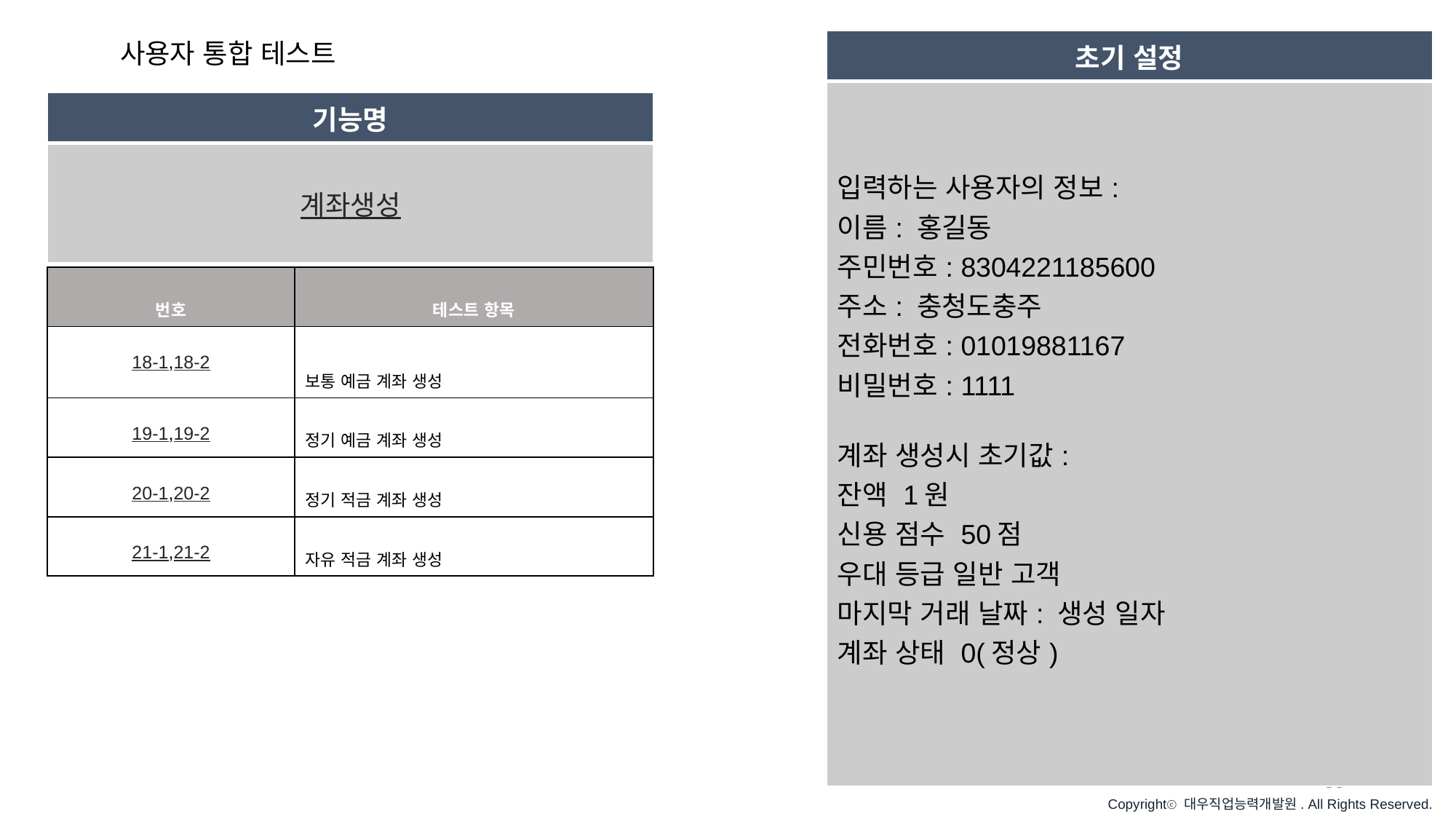

사용자 통합 테스트
| 초기 설정 |
| --- |
| 입력하는 사용자의 정보: 이름: 홍길동 주민번호: 8304221185600 주소: 충청도충주 전화번호: 01019881167 비밀번호: 1111 계좌 생성시 초기값: 잔액 1원 신용 점수 50점 우대 등급 일반 고객 마지막 거래 날짜: 생성 일자 계좌 상태 0(정상) |
| 기능명 |
| --- |
| 계좌생성 |
| 번호 | 테스트 항목 |
| --- | --- |
| 18-1,18-2 | 보통 예금 계좌 생성 |
| 19-1,19-2 | 정기 예금 계좌 생성 |
| 20-1,20-2 | 정기 적금 계좌 생성 |
| 21-1,21-2 | 자유 적금 계좌 생성 |
36